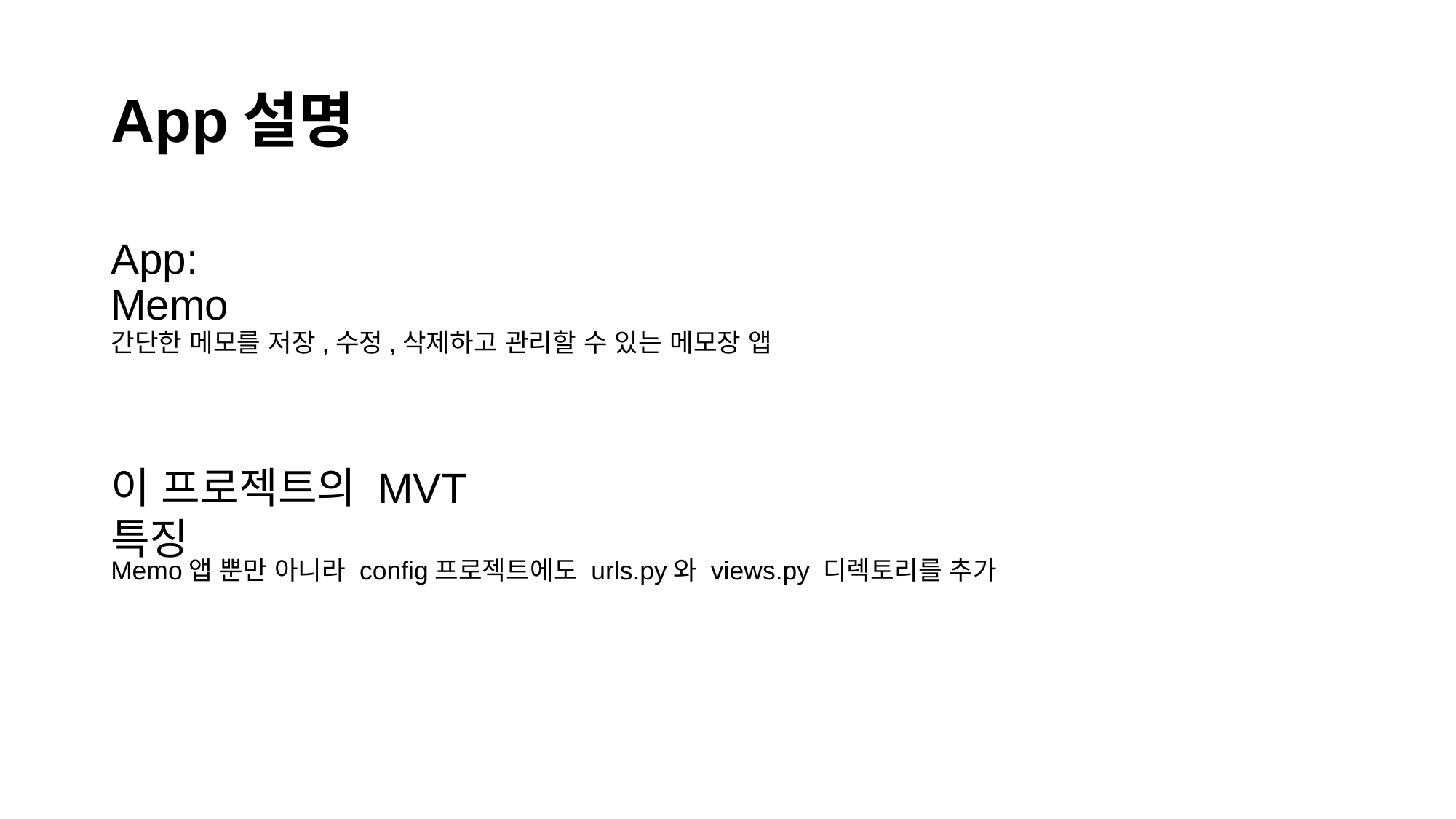

# App설명
App: Memo
간단한 메모를 저장,수정,삭제하고 관리할 수 있는 메모장 앱
이 프로젝트의 MVT 특징
Memo앱 뿐만 아니라 config프로젝트에도 urls.py와 views.py 디렉토리를 추가